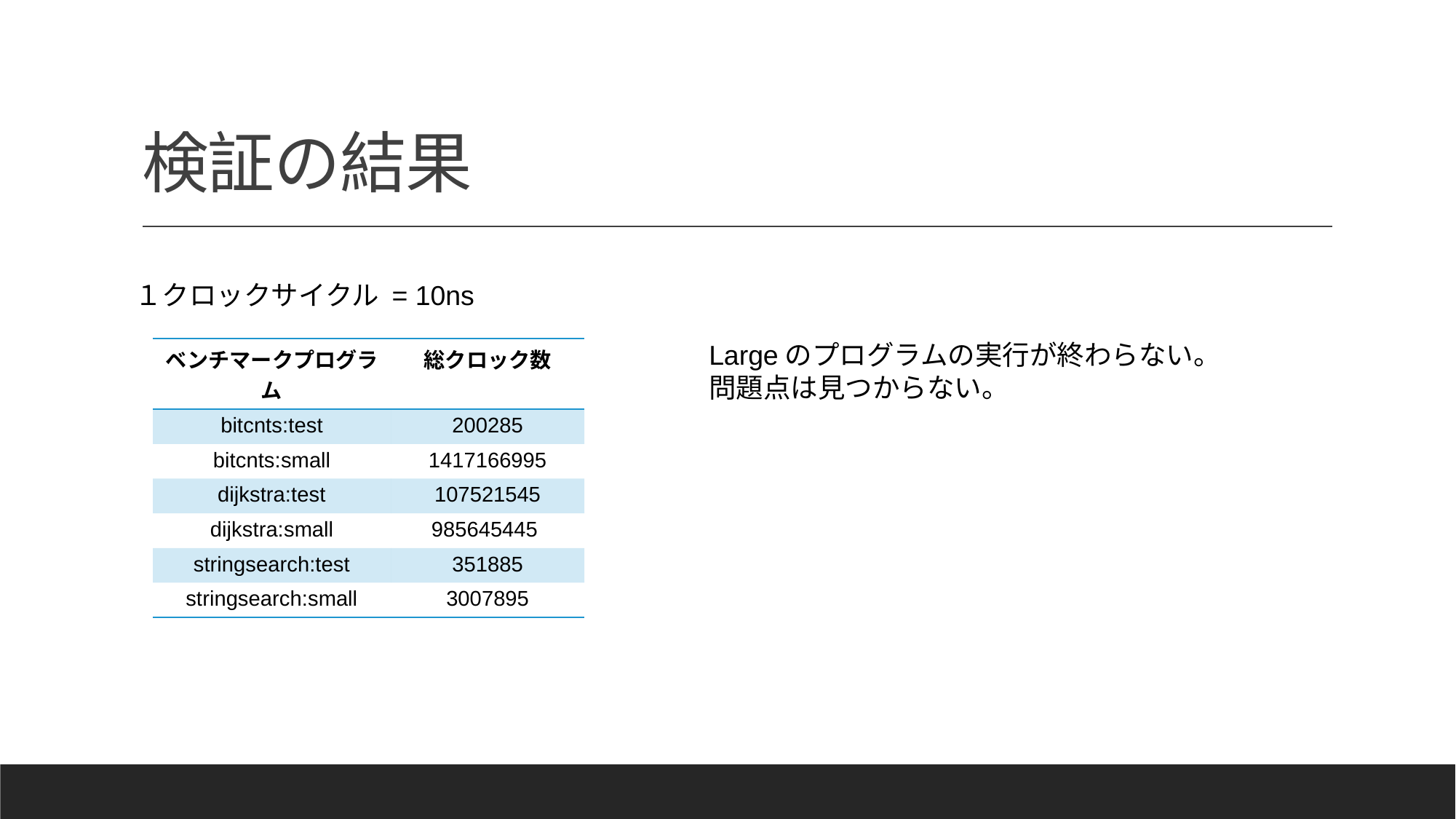

# 検証の結果
１クロックサイクル = 10ns
Largeのプログラムの実行が終わらない。
問題点は見つからない。
| ベンチマークプログラム | 総クロック数 |
| --- | --- |
| bitcnts:test | 200285 |
| bitcnts:small | 1417166995 |
| dijkstra:test | 107521545 |
| dijkstra:small | 985645445 |
| stringsearch:test | 351885 |
| stringsearch:small | 3007895 |